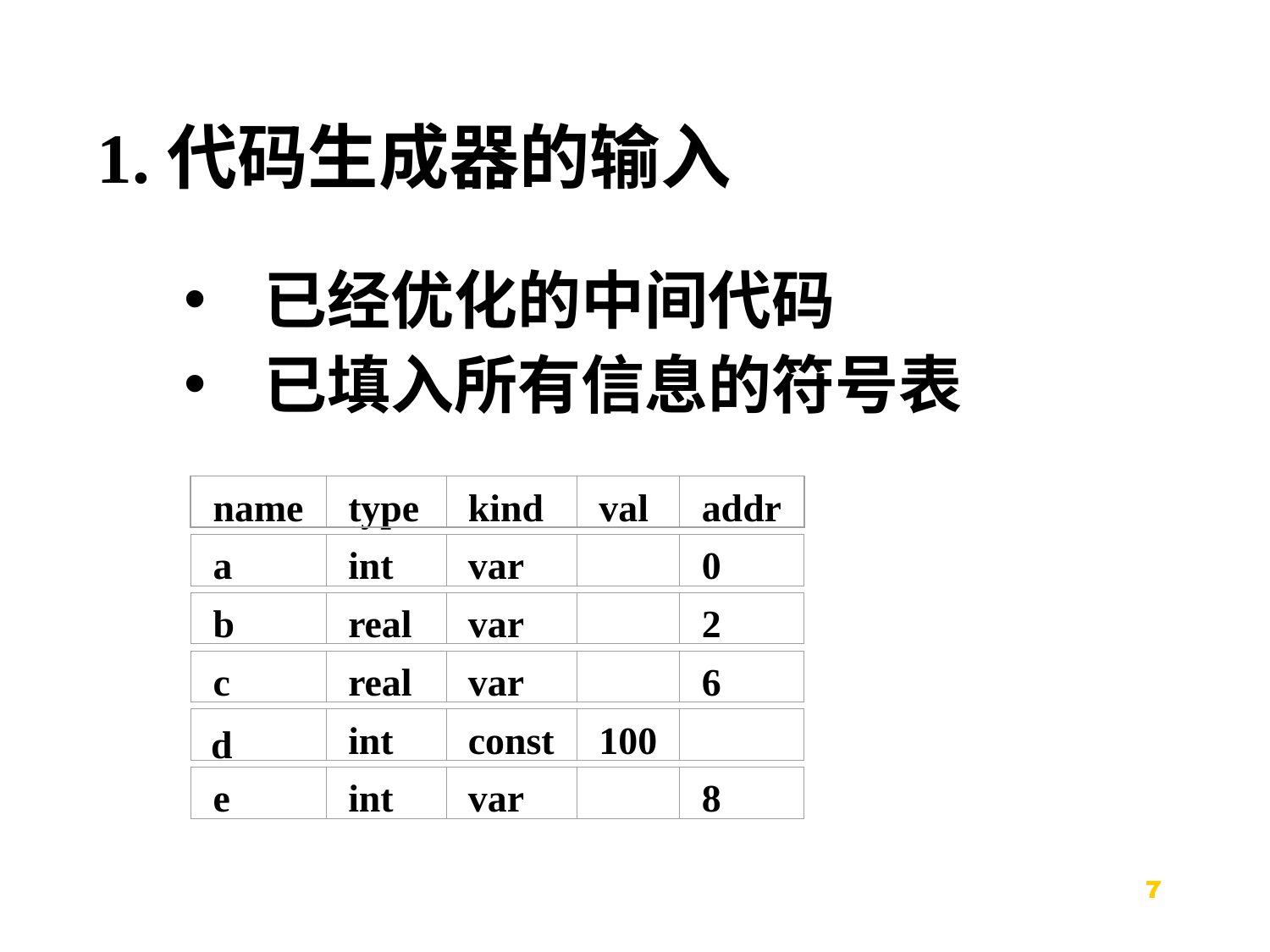

1.代码生成器的输入
已经优化的中间代码

已填入所有信息的符号表

name

type

kind

val

addr

a

int

var

0

b

real

var

2

c

d

real

var

6

int

const

100

e

int

var

8

7